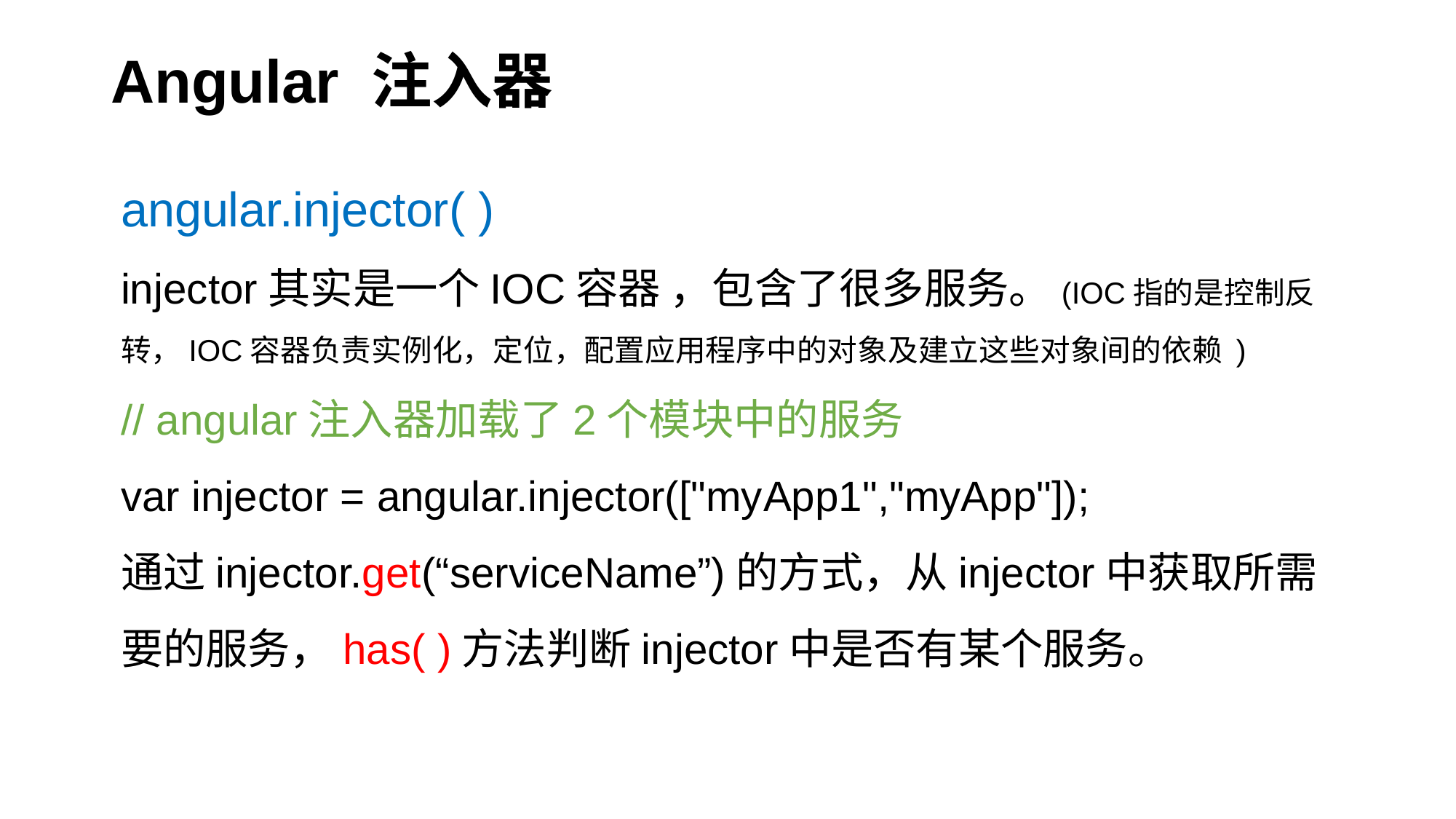

# Angular 注入器
angular.injector( )
injector其实是一个IOC容器 ，包含了很多服务。(IOC指的是控制反转，IOC容器负责实例化，定位，配置应用程序中的对象及建立这些对象间的依赖 )
// angular注入器加载了2个模块中的服务
var injector = angular.injector(["myApp1","myApp"]);
通过injector.get(“serviceName”)的方式，从injector中获取所需要的服务，has( )方法判断injector中是否有某个服务。